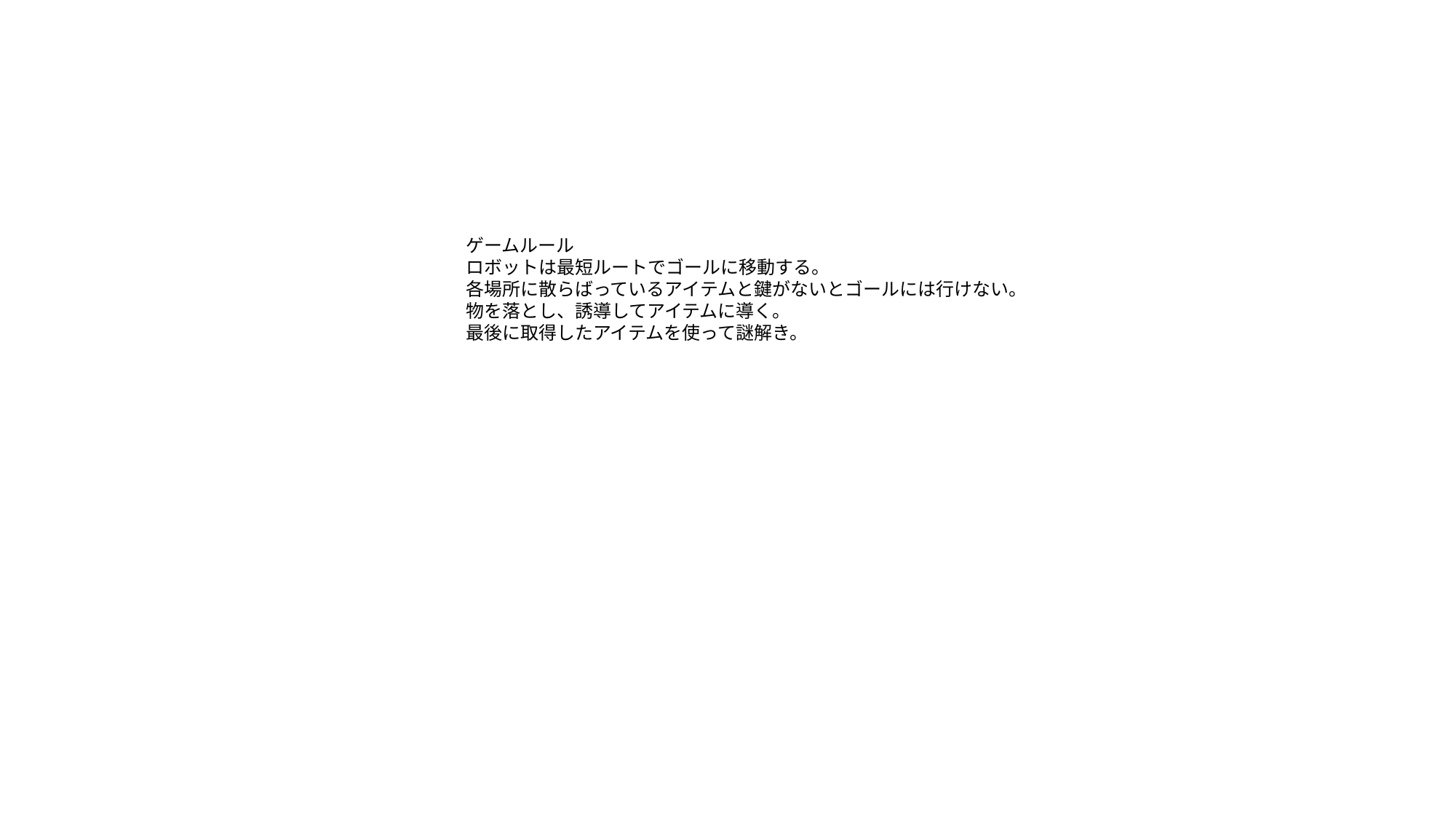

ゲームルール
ロボットは最短ルートでゴールに移動する。
各場所に散らばっているアイテムと鍵がないとゴールには行けない。
物を落とし、誘導してアイテムに導く。
最後に取得したアイテムを使って謎解き。